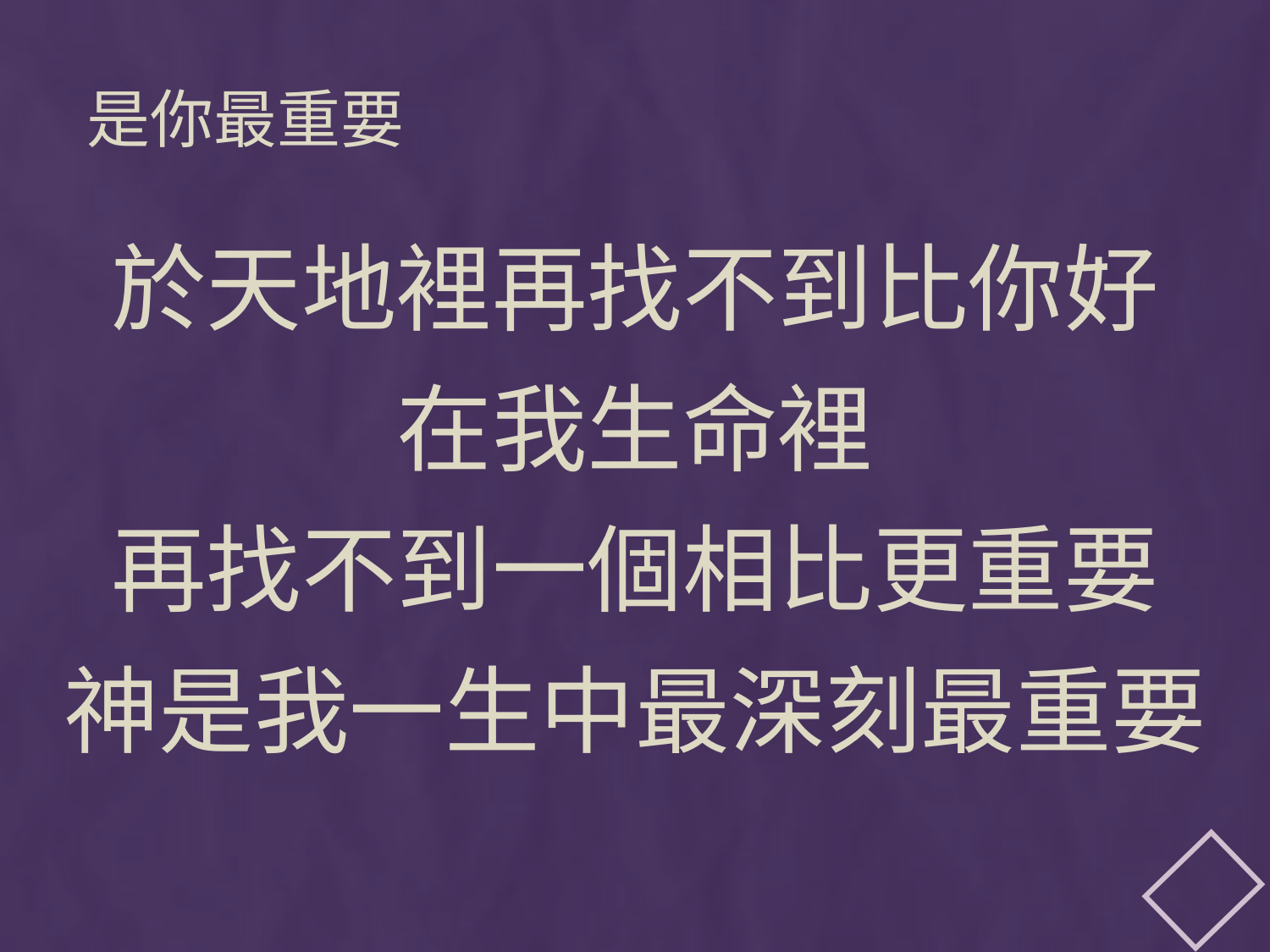

# 是你最重要
於天地裡再找不到比你好
在我生命裡
再找不到一個相比更重要
神是我一生中最深刻最重要